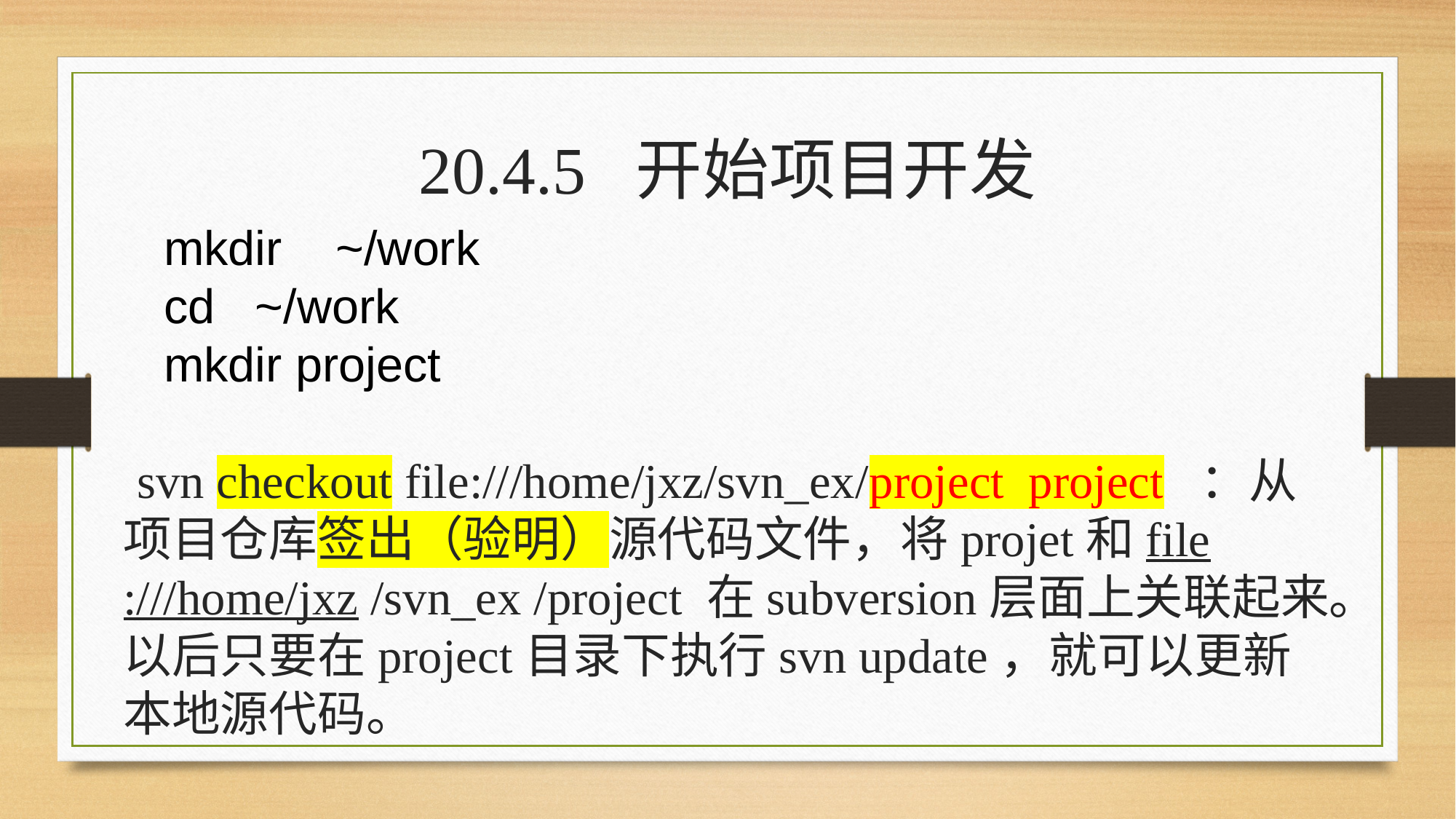

20.4.5  开始项目开发
   mkdir    ~/work
   cd   ~/work
   mkdir project

 svn checkout file:///home/jxz/svn_ex/project  project  ：从项目仓库签出（验明）源代码文件，将projet和file:///home/jxz /svn_ex /project 在subversion层面上关联起来。以后只要在project目录下执行svn update，就可以更新本地源代码。